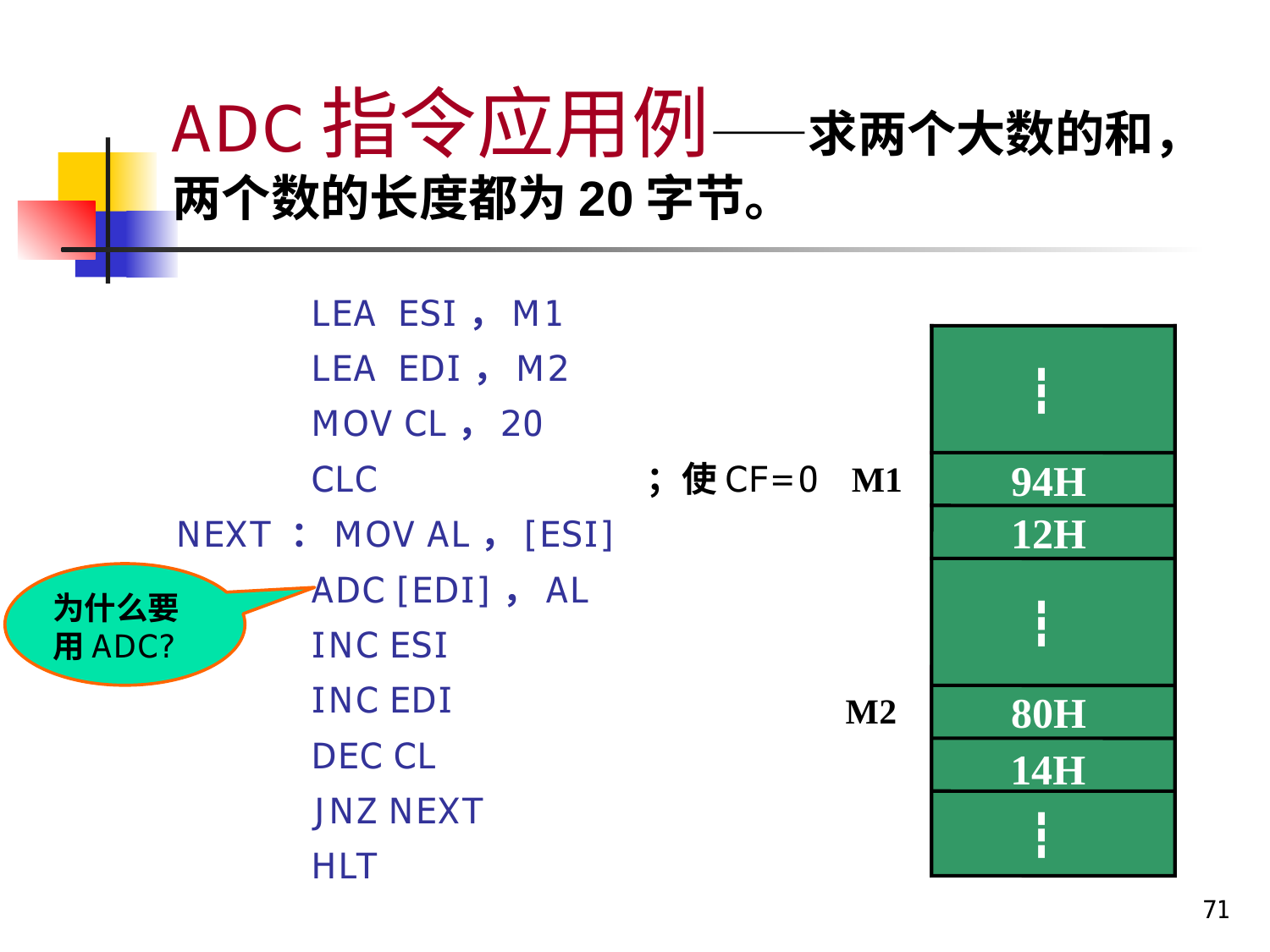

# ADC指令应用例——求两个大数的和，两个数的长度都为20字节。
             LEA  ESI，M1
             LEA  EDI，M2
             MOV CL，20
             CLC                         ；使CF=0
NEXT ：MOV AL，[ESI]
             ADC [EDI]，AL
             INC ESI
             INC EDI
             DEC CL
             JNZ NEXT
             HLT

┇
94H
M1

12H

┇
M2

┇

为什么要用ADC?
80H
14H
71